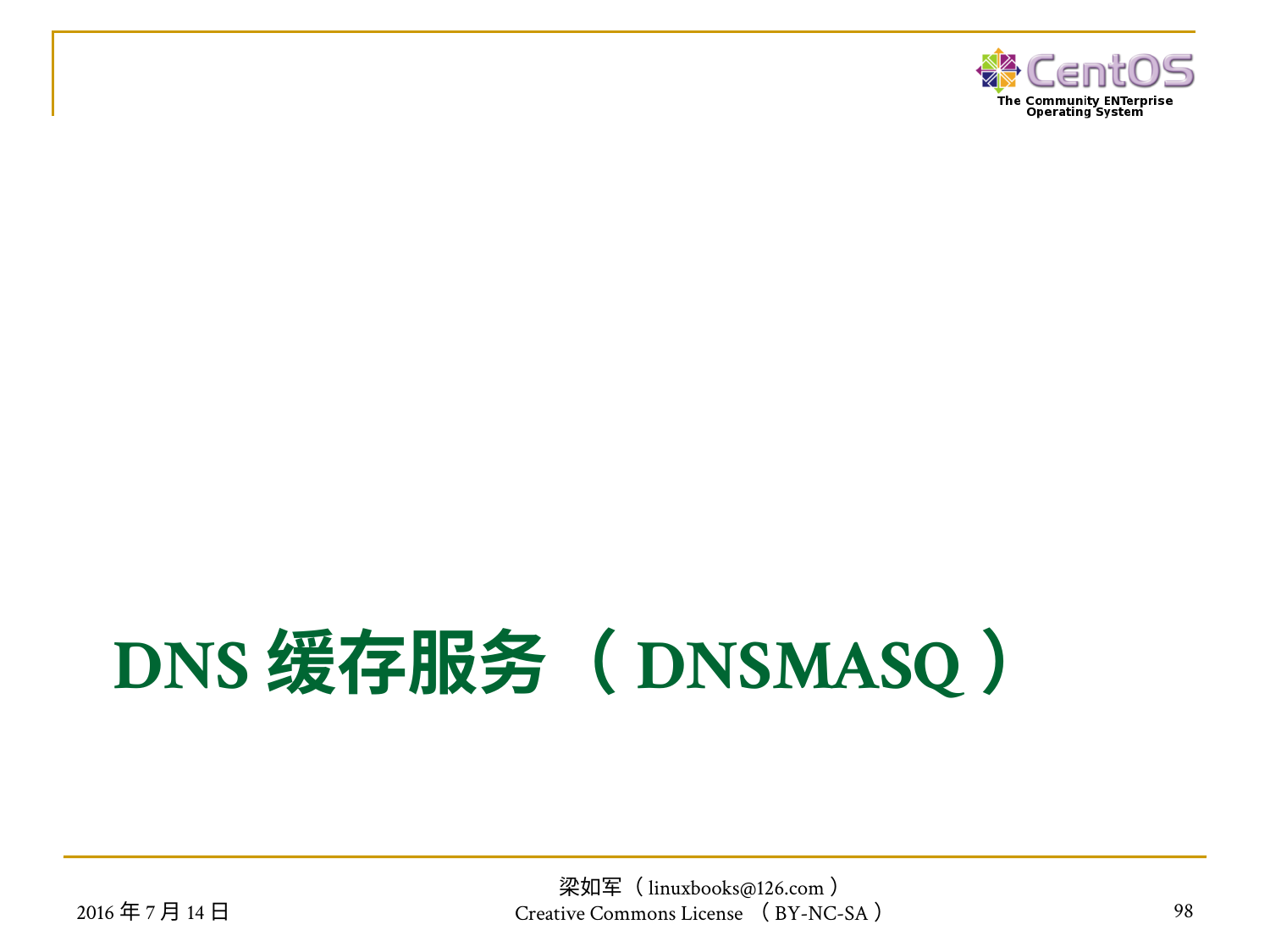

# DNS缓存服务（Dnsmasq）
2016年7月14日
98
梁如军（linuxbooks@126.com）
Creative Commons License（BY-NC-SA）